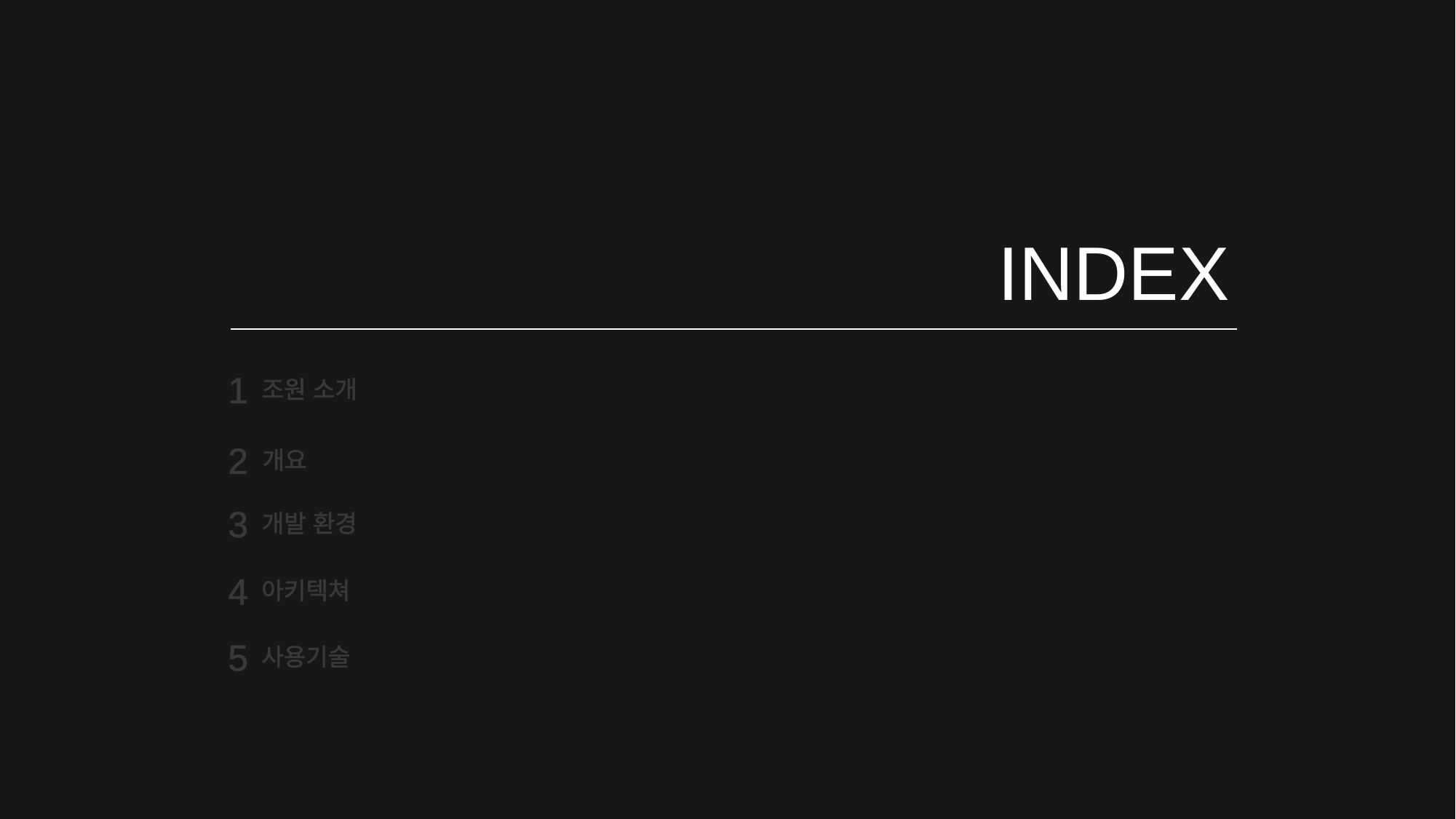

INDEX
1
조원 소개
2
개요
3
개발 환경
4
아키텍쳐
5
사용기술